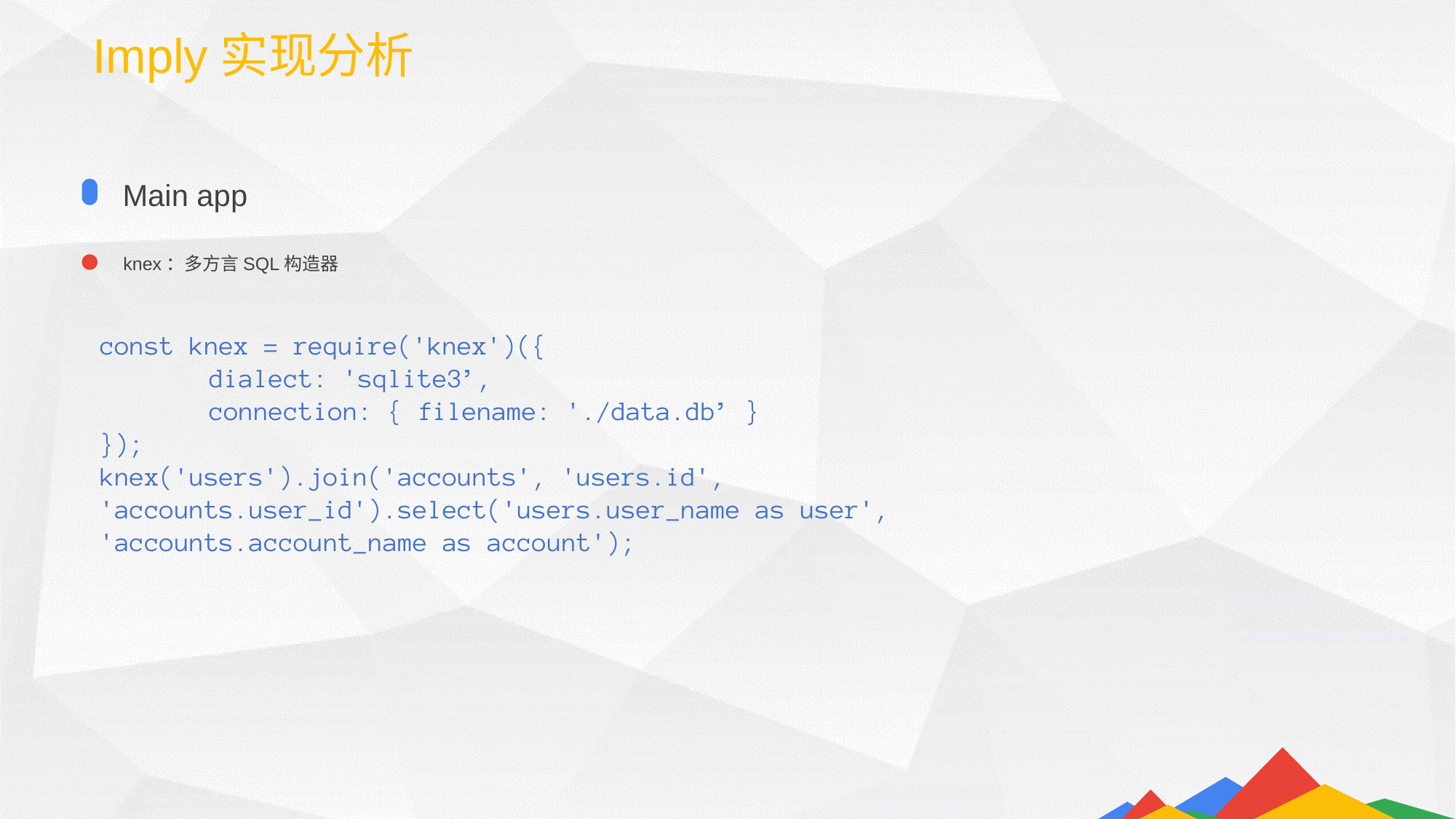

Imply实现分析
Main app

knex：多方言SQL构造器

const knex = require('knex')({
	dialect: 'sqlite3’,
	connection: { filename: './data.db’ }
});
knex('users').join('accounts', 'users.id', 'accounts.user_id').select('users.user_name as user', 'accounts.account_name as account');